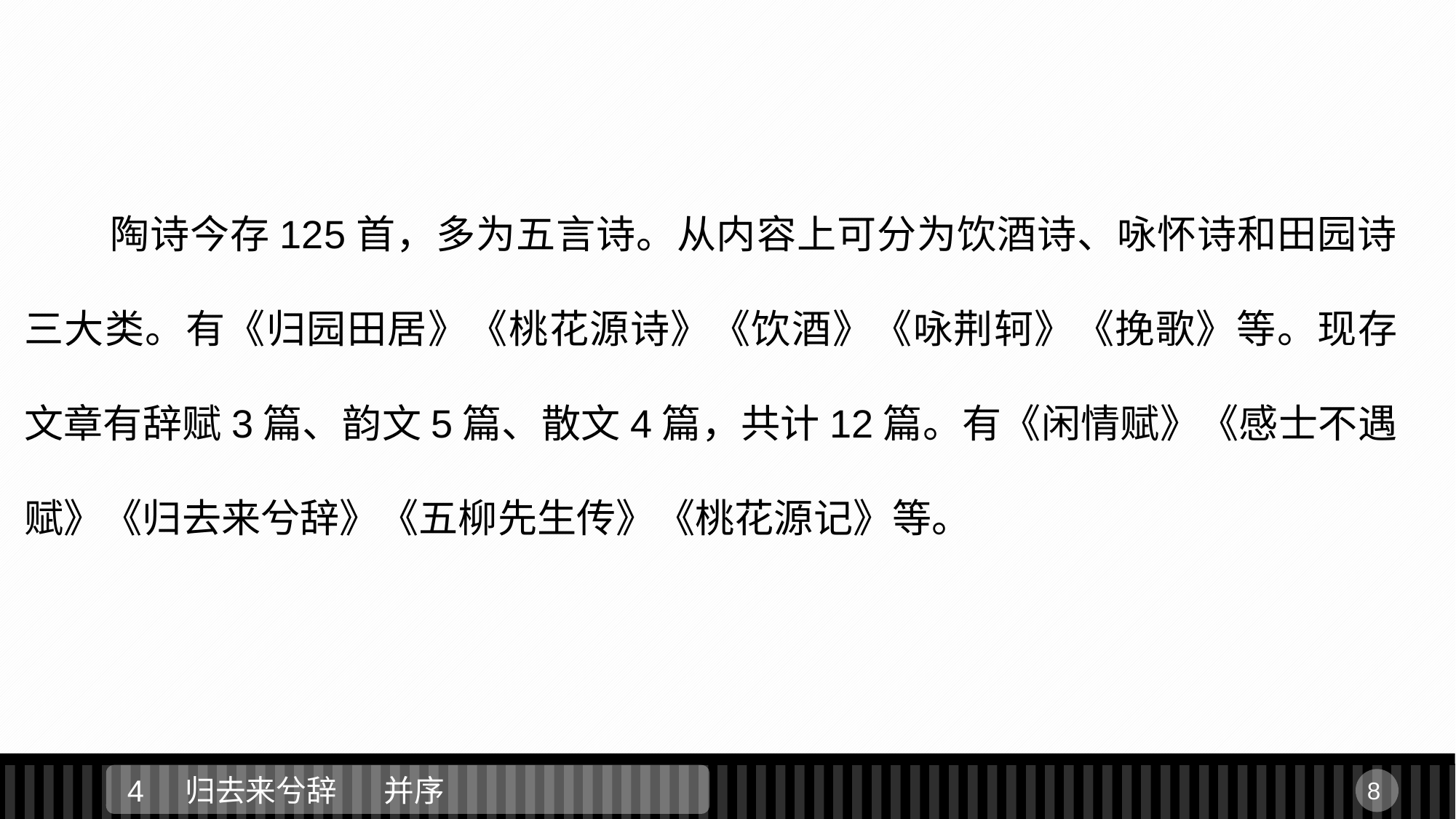

陶诗今存125首，多为五言诗。从内容上可分为饮酒诗、咏怀诗和田园诗三大类。有《归园田居》《桃花源诗》《饮酒》《咏荆轲》《挽歌》等。现存文章有辞赋3篇、韵文5篇、散文4篇，共计12篇。有《闲情赋》《感士不遇赋》《归去来兮辞》《五柳先生传》《桃花源记》等。